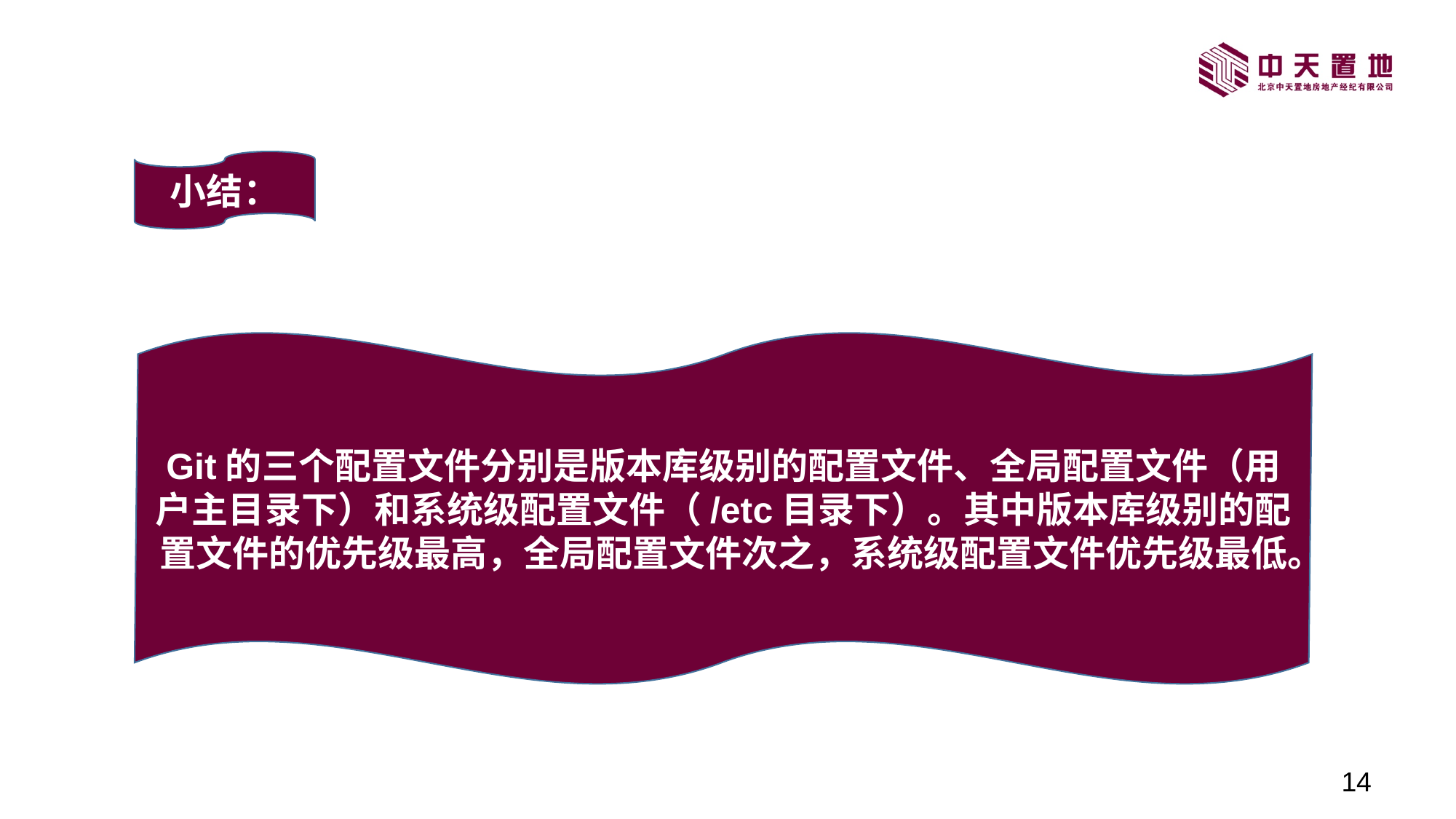

小结：
Git的三个配置文件分别是版本库级别的配置文件、全局配置文件（用户主目录下）和系统级配置文件（/etc目录下）。其中版本库级别的配置文件的优先级最高，全局配置文件次之，系统级配置文件优先级最低。
14